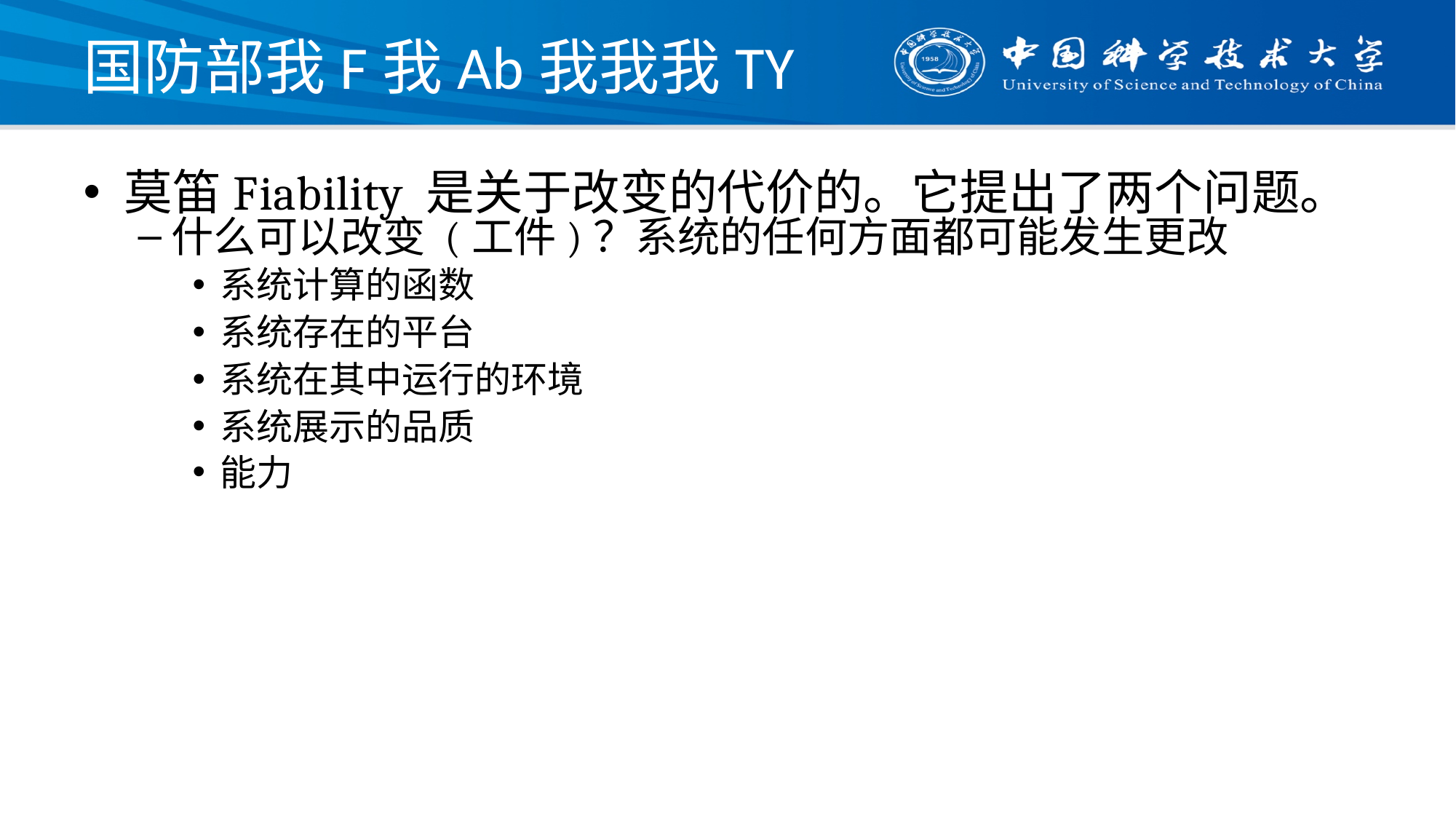

# 国防部我F我Ab我我我TY
莫笛Fiability 是关于改变的代价的。它提出了两个问题。
什么可以改变 (工件)？系统的任何方面都可能发生更改
系统计算的函数
系统存在的平台
系统在其中运行的环境
系统展示的品质
能力